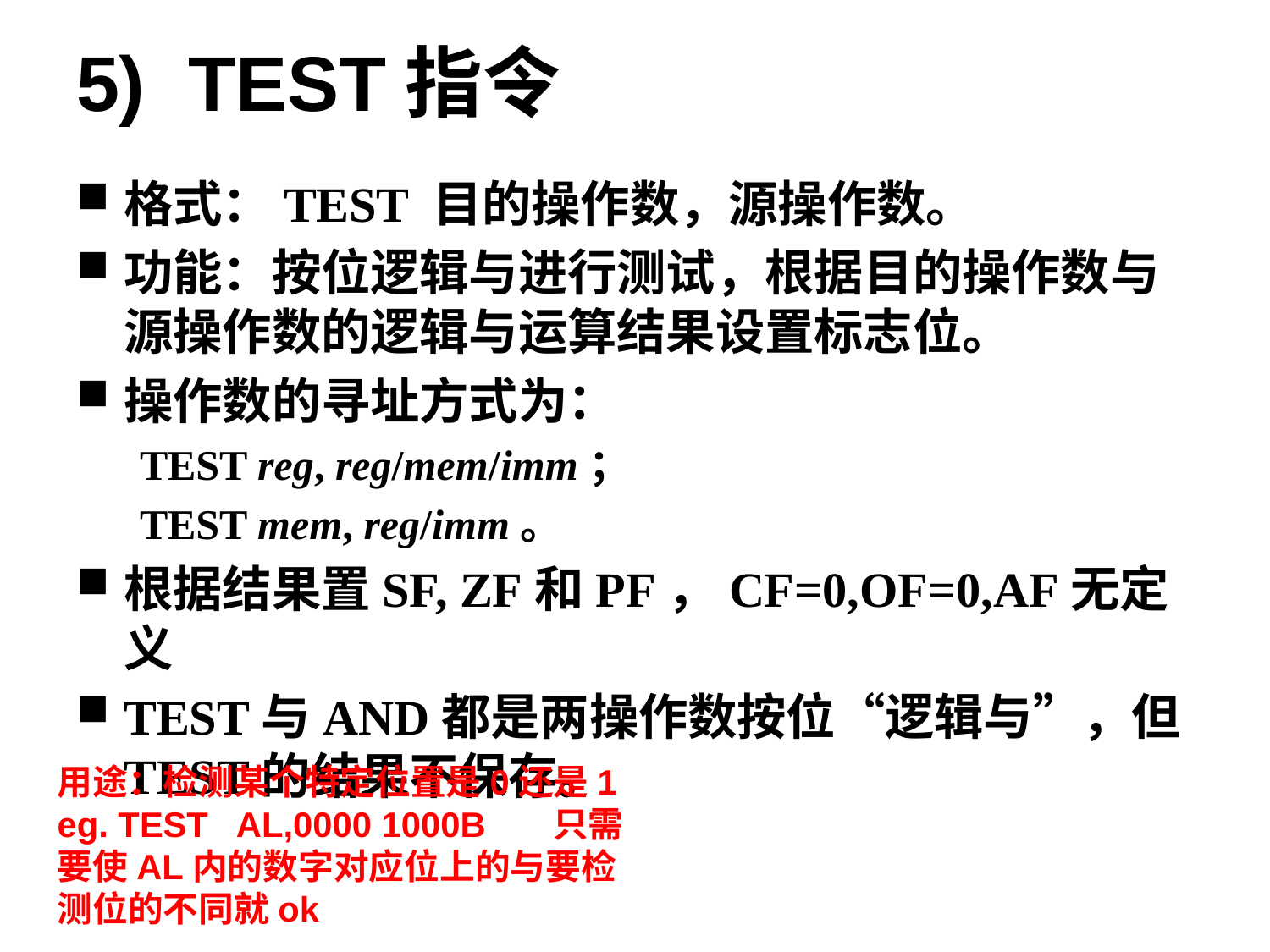

# 5)  TEST指令
格式：TEST 目的操作数，源操作数。
功能：按位逻辑与进行测试，根据目的操作数与源操作数的逻辑与运算结果设置标志位。
操作数的寻址方式为：
TEST reg, reg/mem/imm；
TEST mem, reg/imm。
根据结果置SF, ZF和PF，CF=0,OF=0,AF无定义
TEST与AND都是两操作数按位“逻辑与”，但TEST的结果不保存。
用途：检测某个特定位置是0还是1 eg. TEST   AL,0000 1000B      只需要使AL内的数字对应位上的与要检测位的不同就ok